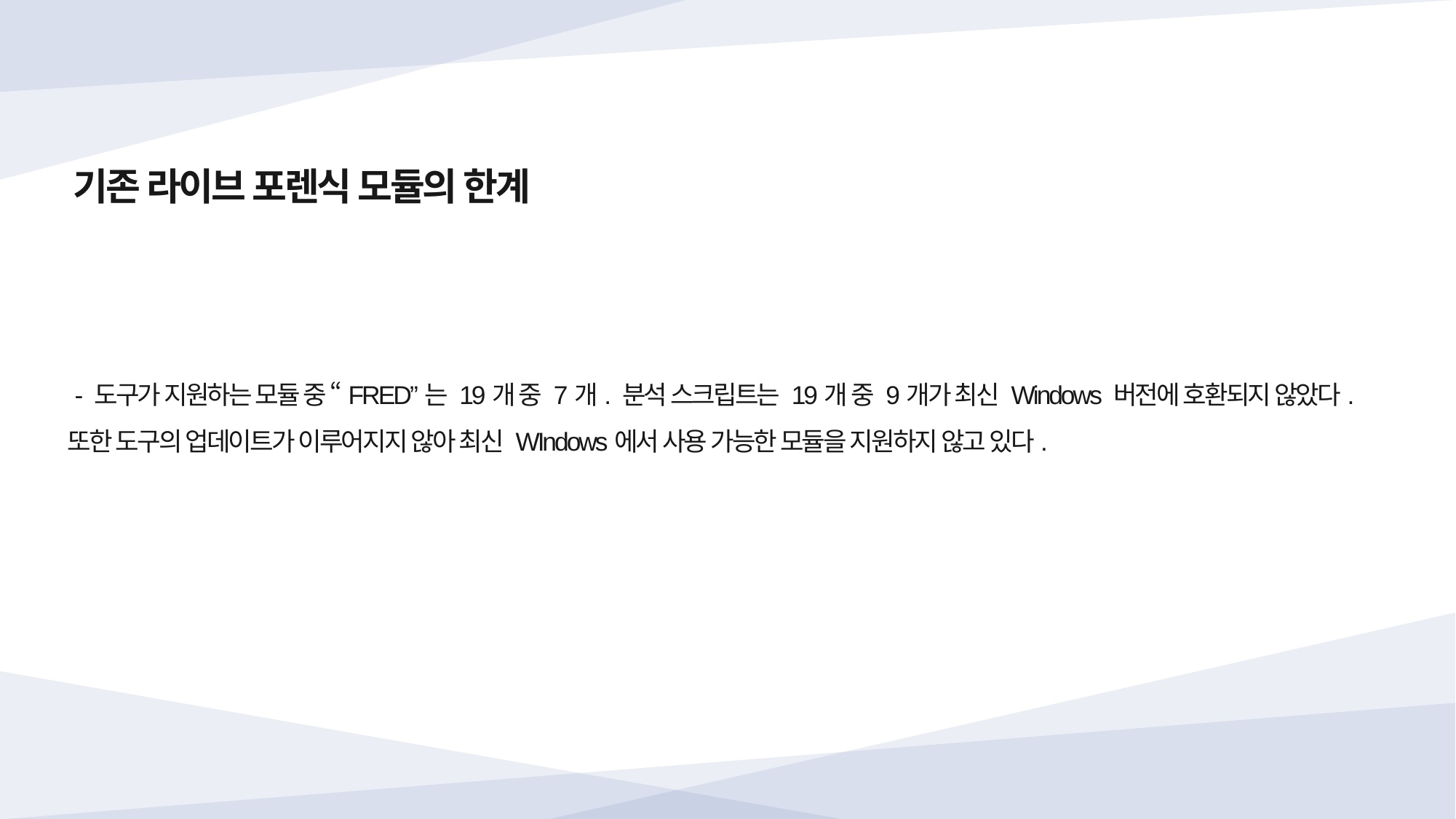

기존 라이브 포렌식 모듈의 한계
 - 도구가 지원하는 모듈 중 “FRED”는 19개 중 7개. 분석 스크립트는 19개 중 9개가 최신 Windows 버전에 호환되지 않았다.
또한 도구의 업데이트가 이루어지지 않아 최신 WIndows에서 사용 가능한 모듈을 지원하지 않고 있다.